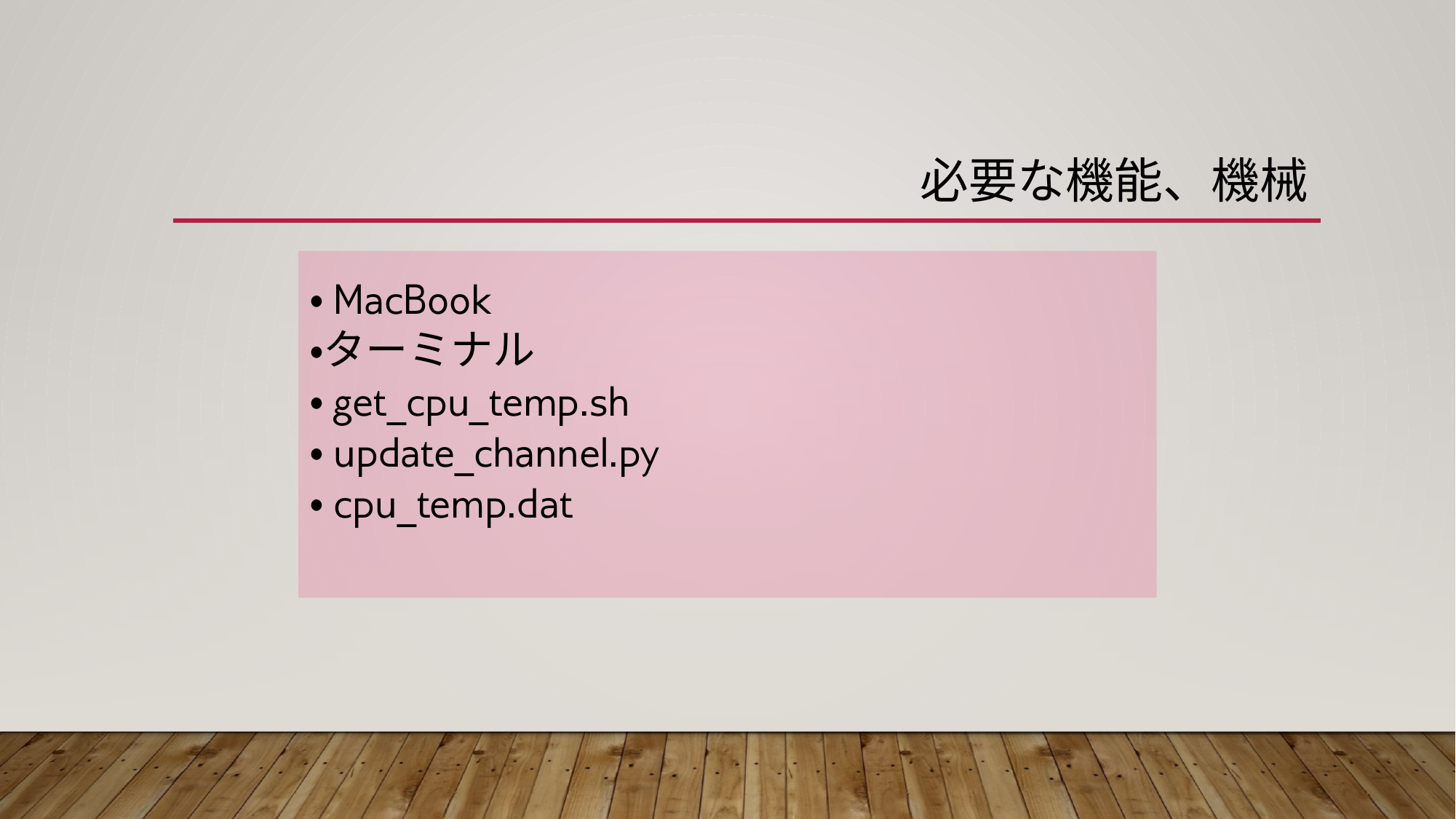

# 必要な機能、機械
・MacBook
・ターミナル
・get_cpu_temp.sh
・update_channel.py
・cpu_temp.dat